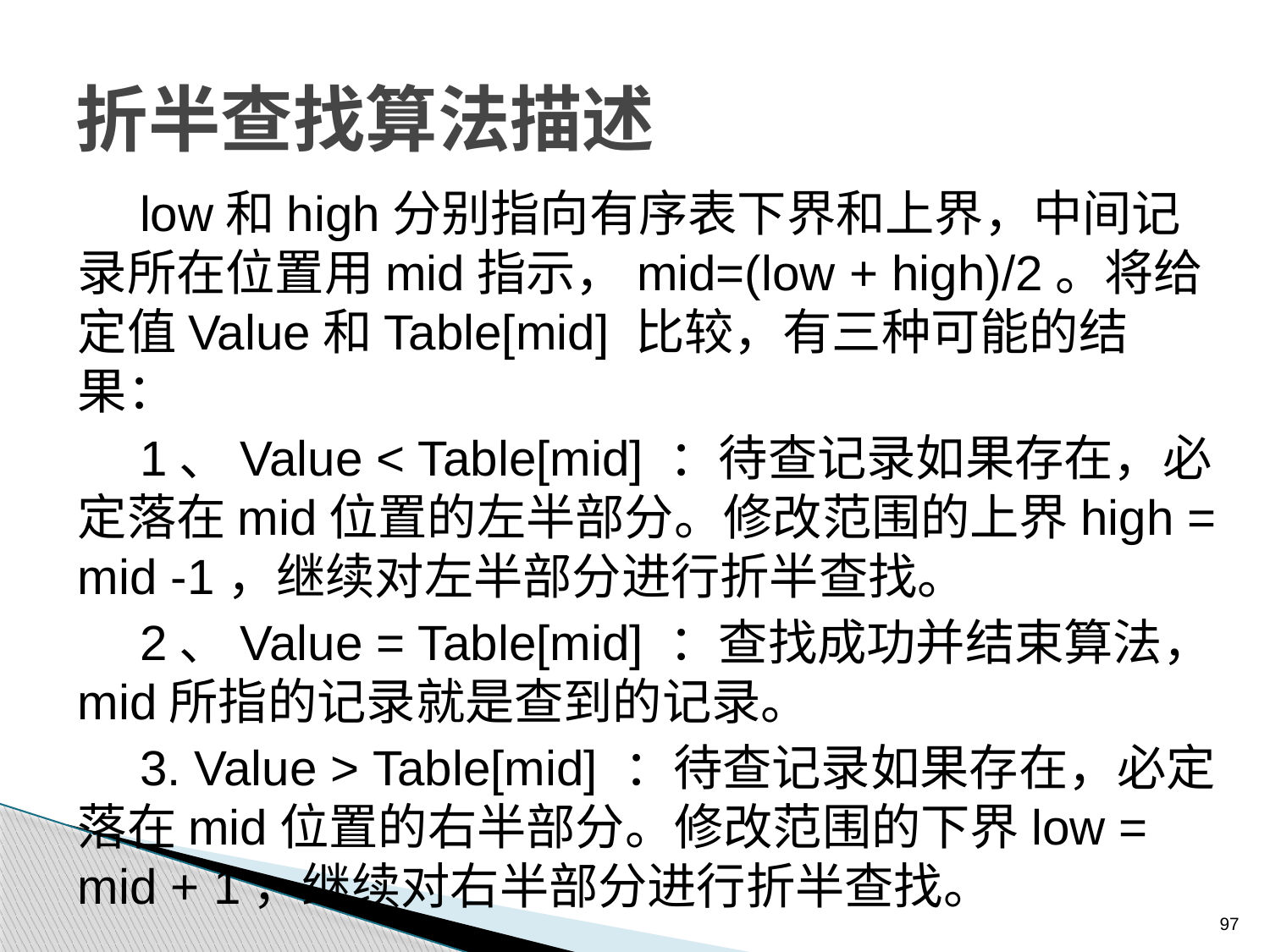

# 折半查找算法描述
low和high分别指向有序表下界和上界，中间记录所在位置用mid指示，mid=(low + high)/2。将给定值Value和Table[mid] 比较，有三种可能的结果：
1、Value < Table[mid] ：待查记录如果存在，必定落在mid位置的左半部分。修改范围的上界high = mid -1，继续对左半部分进行折半查找。
2、Value = Table[mid] ：查找成功并结束算法，mid所指的记录就是查到的记录。
3. Value > Table[mid] ：待查记录如果存在，必定落在mid位置的右半部分。修改范围的下界low = mid + 1，继续对右半部分进行折半查找。

97